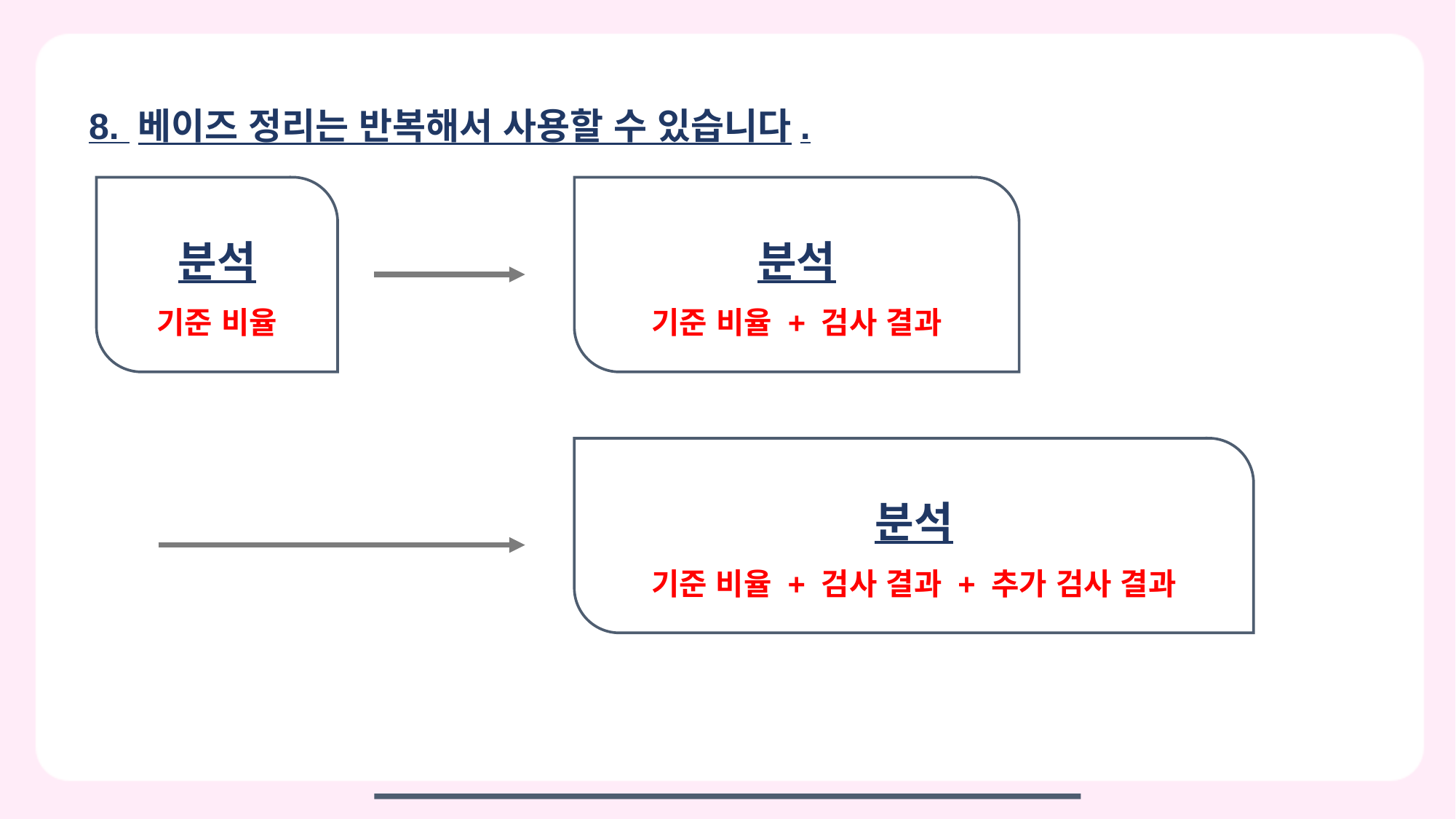

8. 베이즈 정리는 반복해서 사용할 수 있습니다.
분석
기준 비율
분석
기준 비율 + 검사 결과
분석
기준 비율 + 검사 결과 + 추가 검사 결과